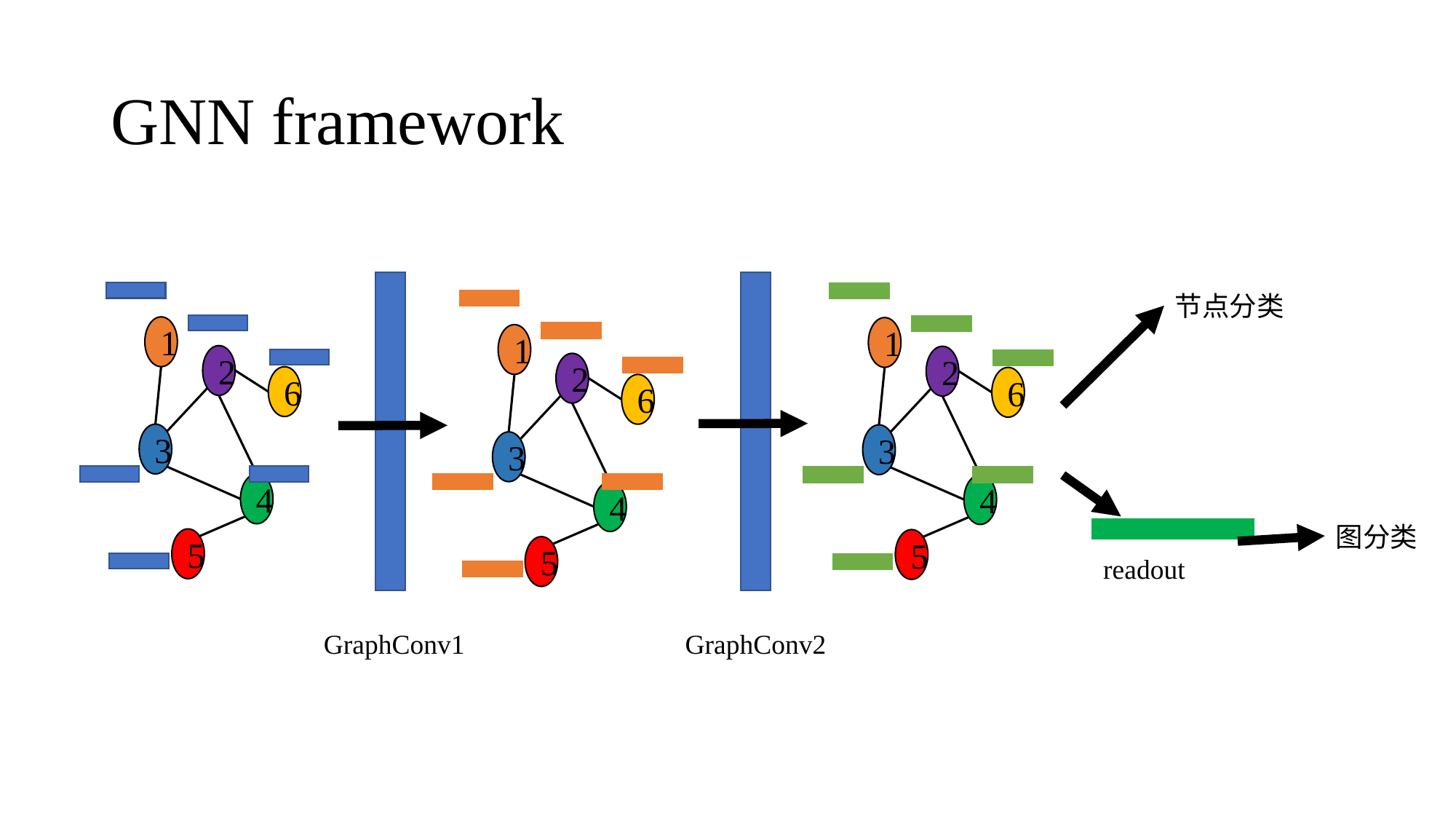

# GNN framework

1
2
6
3
4
5

1
2
6
3
4
5

节点分类

1
2
6
3
4
5

图分类

readout
GraphConv1
GraphConv2